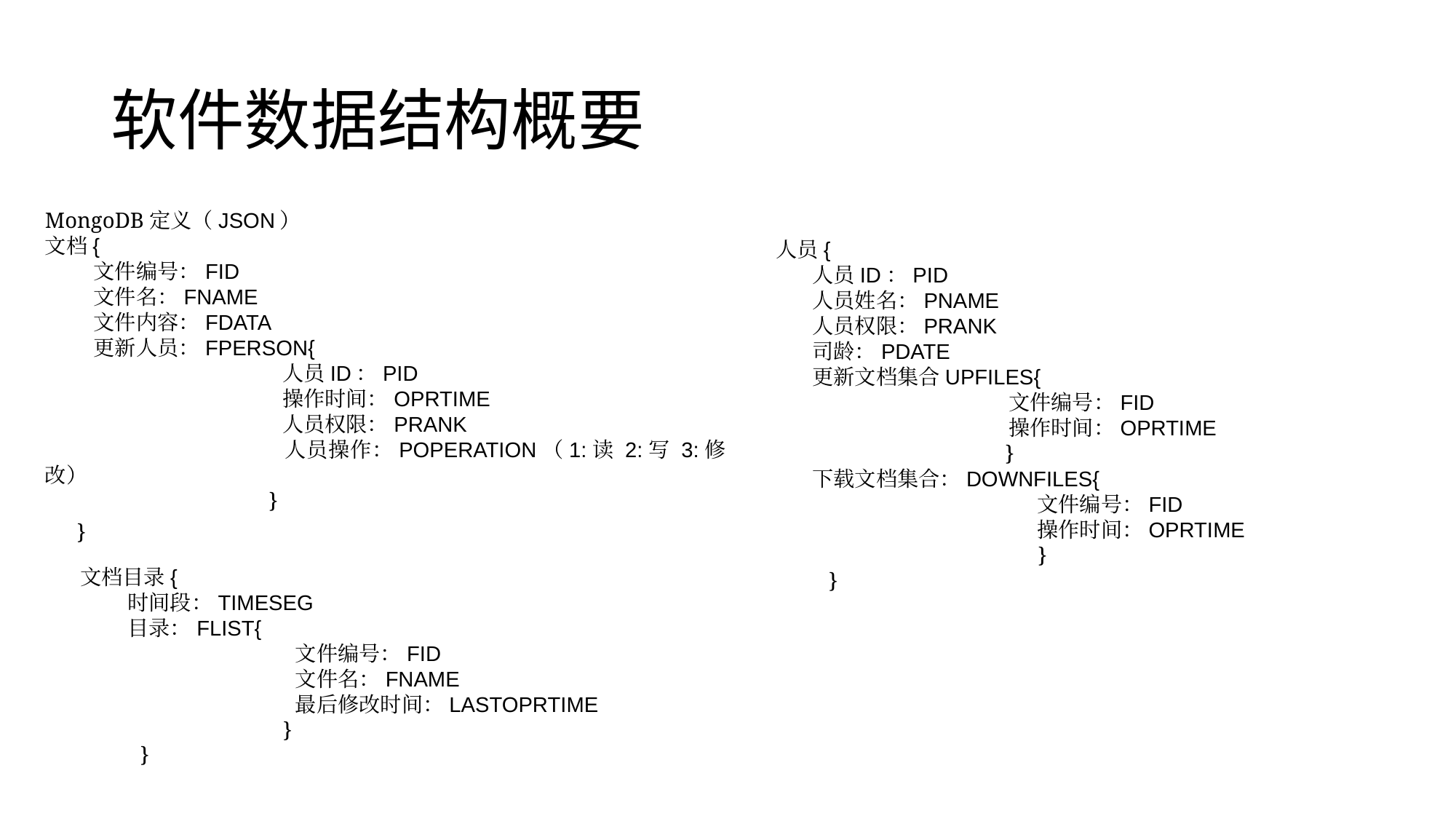

# 软件数据结构概要
MongoDB定义（JSON）
文档{
        文件编号：FID
        文件名：FNAME
        文件内容：FDATA
        更新人员：FPERSON{
		   人员ID：PID
		   操作时间：OPRTIME
		   人员权限：PRANK
		   人员操作：POPERATION（1:读 2:写 3:修改）
      }
}
人员{
人员ID：PID
人员姓名：PNAME
人员权限：PRANK
司龄：PDATE
更新文档集合UPFILES{
		  文件编号：FID
		  操作时间：OPRTIME
		  }
下载文档集合：DOWNFILES{
		        文件编号：FID
		        操作时间：OPRTIME
		        }
   }
文档目录{
         时间段：TIMESEG
         目录：FLIST{
		     文件编号：FID
		     文件名：FNAME
		     最后修改时间：LASTOPRTIME
		   }
           }